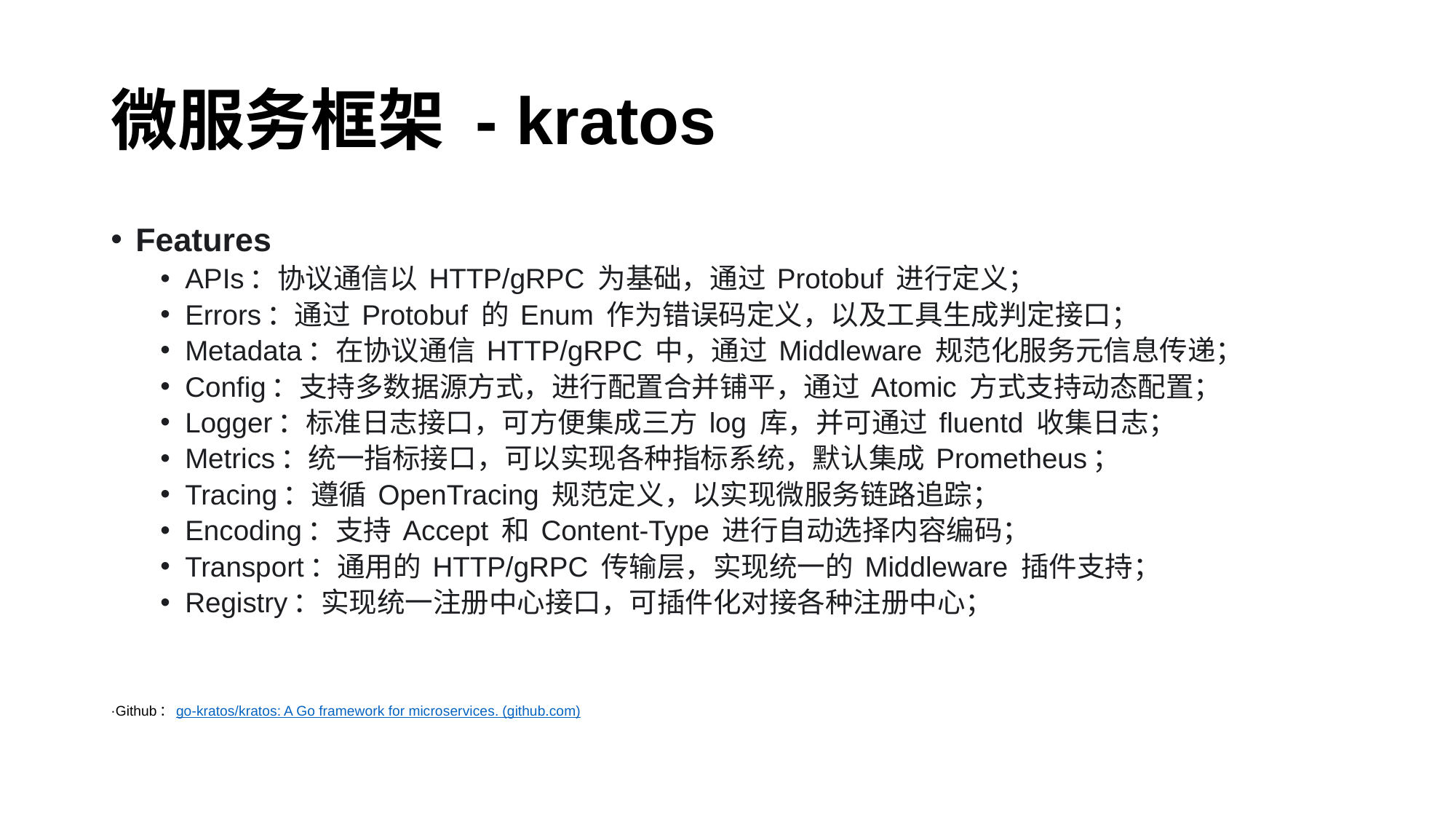

# 微服务框架 - kratos
Features
APIs：协议通信以 HTTP/gRPC 为基础，通过 Protobuf 进行定义；
Errors：通过 Protobuf 的 Enum 作为错误码定义，以及工具生成判定接口；
Metadata：在协议通信 HTTP/gRPC 中，通过 Middleware 规范化服务元信息传递；
Config：支持多数据源方式，进行配置合并铺平，通过 Atomic 方式支持动态配置；
Logger：标准日志接口，可方便集成三方 log 库，并可通过 fluentd 收集日志；
Metrics：统一指标接口，可以实现各种指标系统，默认集成 Prometheus；
Tracing：遵循 OpenTracing 规范定义，以实现微服务链路追踪；
Encoding：支持 Accept 和 Content-Type 进行自动选择内容编码；
Transport：通用的 HTTP/gRPC 传输层，实现统一的 Middleware 插件支持；
Registry：实现统一注册中心接口，可插件化对接各种注册中心；

·Github：go-kratos/kratos: A Go framework for microservices. (github.com)